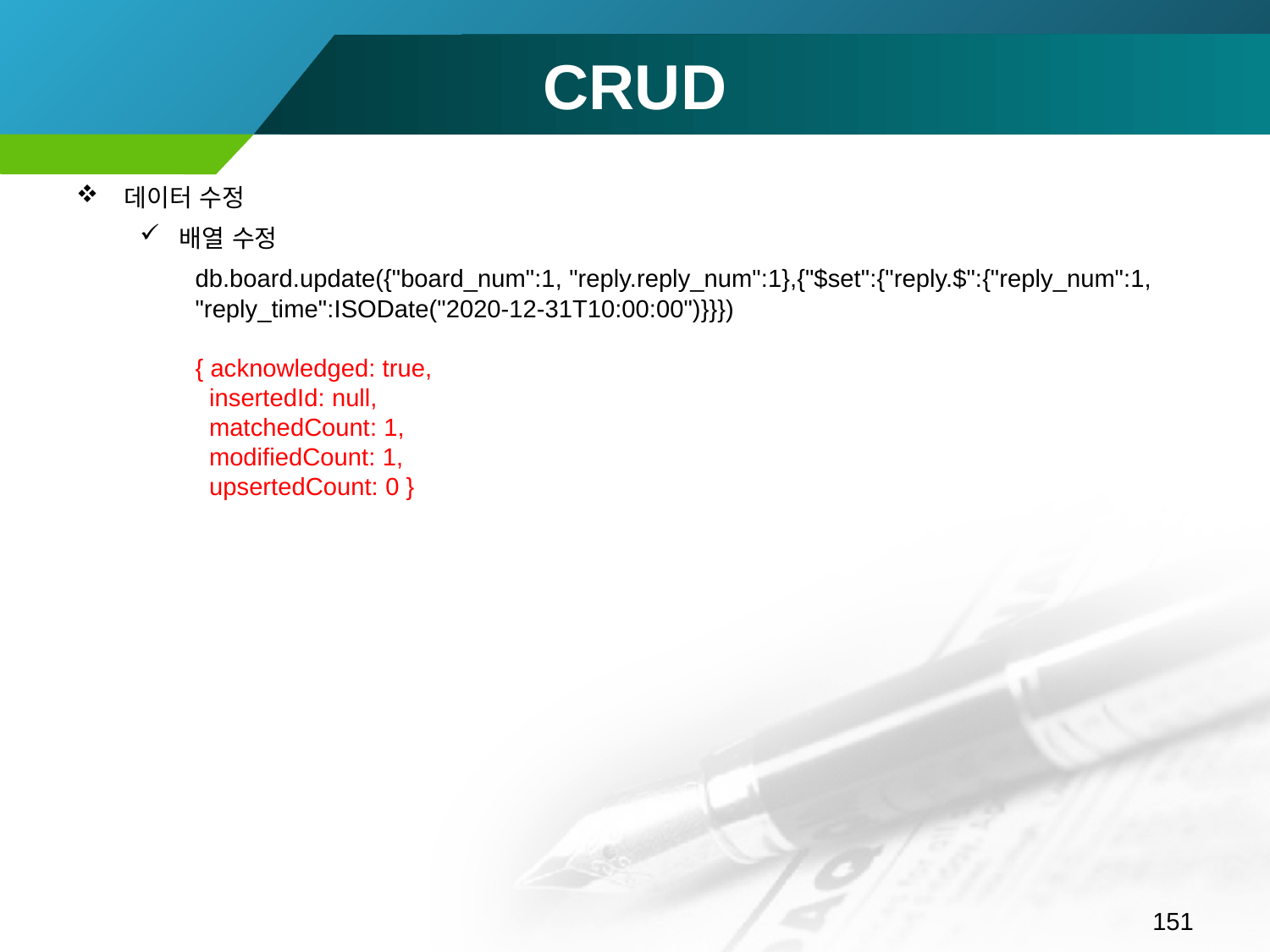

# CRUD
데이터 수정
배열 수정
db.board.update({"board_num":1, "reply.reply_num":1},{"$set":{"reply.$":{"reply_num":1, "reply_time":ISODate("2020-12-31T10:00:00")}}})

{ acknowledged: true,
  insertedId: null,
  matchedCount: 1,
  modifiedCount: 1,
  upsertedCount: 0 }

151